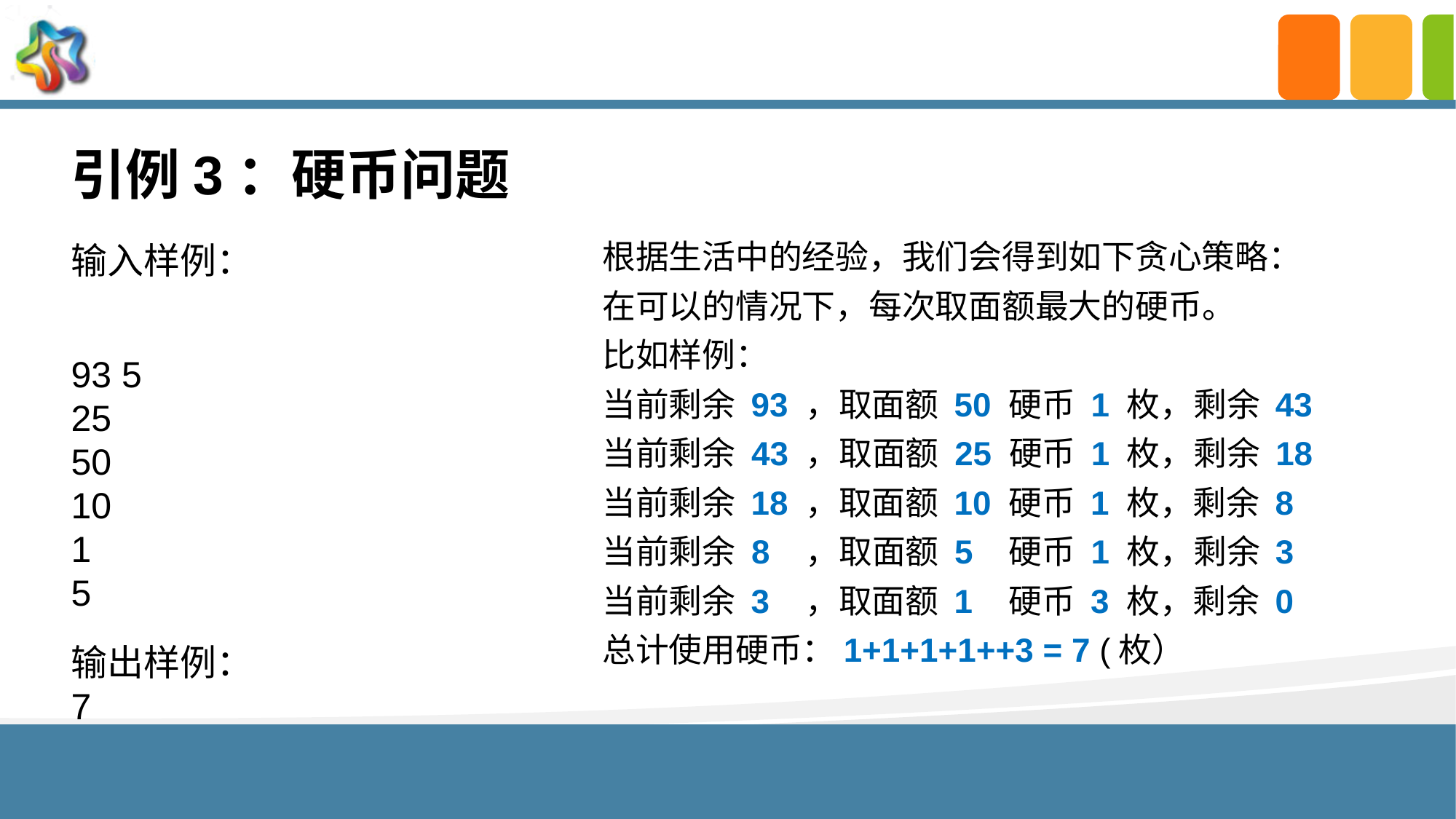

引例3：硬币问题
输入样例：
93 5
25
50
10
1
5
输出样例：
7

根据生活中的经验，我们会得到如下贪心策略：
在可以的情况下，每次取面额最大的硬币。
比如样例：
当前剩余 93 ，取面额 50 硬币 1 枚，剩余 43
当前剩余 43 ，取面额 25 硬币 1 枚，剩余 18
当前剩余 18 ，取面额 10 硬币 1 枚，剩余 8
当前剩余 8   ，取面额 5   硬币 1 枚，剩余 3
当前剩余 3   ，取面额 1   硬币 3 枚，剩余 0
总计使用硬币：1+1+1+1++3 = 7 (枚）